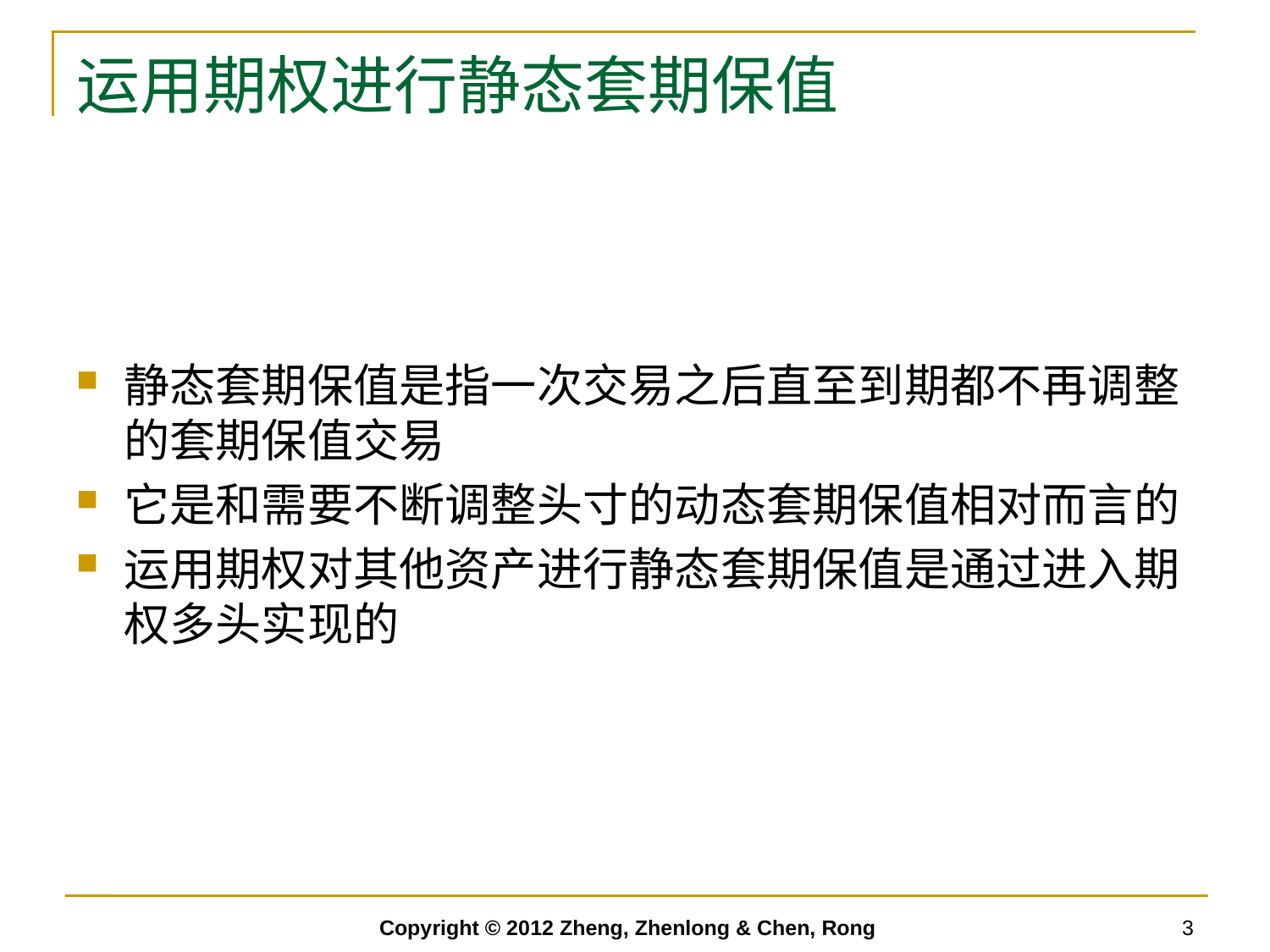

# 运用期权进行静态套期保值

静态套期保值是指一次交易之后直至到期都不再调整的套期保值交易
它是和需要不断调整头寸的动态套期保值相对而言的
运用期权对其他资产进行静态套期保值是通过进入期权多头实现的
Copyright © 2012 Zheng, Zhenlong & Chen, Rong
3